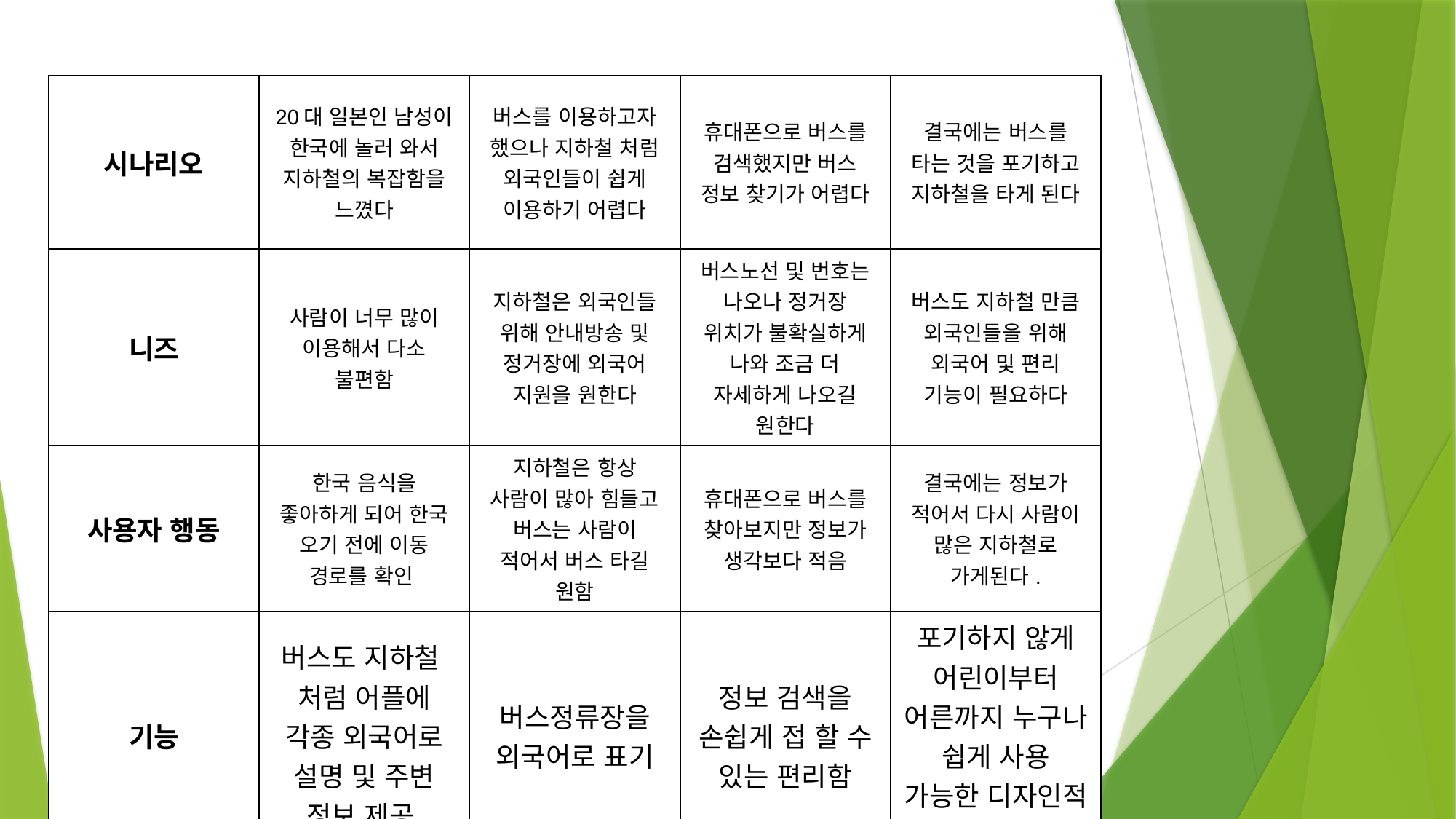

| 시나리오 | 20대 일본인 남성이 한국에 놀러 와서 지하철의 복잡함을 느꼈다 | 버스를 이용하고자 했으나 지하철 처럼 외국인들이 쉽게 이용하기 어렵다 | 휴대폰으로 버스를 검색했지만 버스 정보 찾기가 어렵다 | 결국에는 버스를 타는 것을 포기하고 지하철을 타게 된다 |
| --- | --- | --- | --- | --- |
| 니즈 | 사람이 너무 많이 이용해서 다소 불편함 | 지하철은 외국인들 위해 안내방송 및 정거장에 외국어 지원을 원한다 | 버스노선 및 번호는 나오나 정거장 위치가 불확실하게 나와 조금 더 자세하게 나오길 원한다 | 버스도 지하철 만큼 외국인들을 위해 외국어 및 편리 기능이 필요하다 |
| 사용자 행동 | 한국 음식을 좋아하게 되어 한국 오기 전에 이동 경로를 확인 | 지하철은 항상 사람이 많아 힘들고 버스는 사람이 적어서 버스 타길 원함 | 휴대폰으로 버스를 찾아보지만 정보가 생각보다 적음 | 결국에는 정보가 적어서 다시 사람이 많은 지하철로 가게된다. |
| 기능 | 버스도 지하철 처럼 어플에 각종 외국어로 설명 및 주변 정보 제공 | 버스정류장을 외국어로 표기 | 정보 검색을 손쉽게 접 할 수 있는 편리함 | 포기하지 않게 어린이부터 어른까지 누구나 쉽게 사용 가능한 디자인적 기능 필요 |